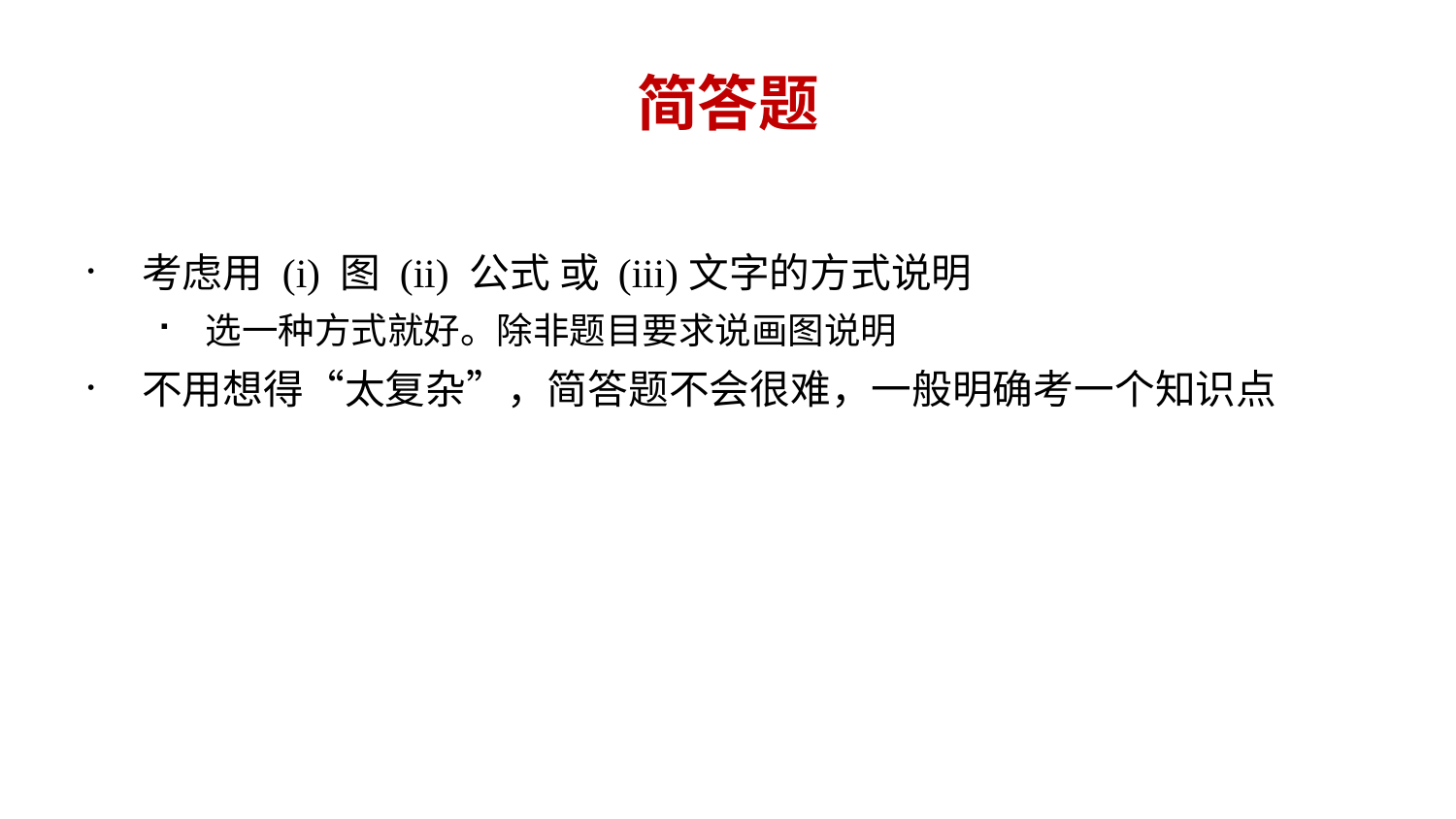

# 简答题

考虑用 (i) 图 (ii) 公式 或 (iii)文字的方式说明
选一种方式就好。除非题目要求说画图说明
不用想得“太复杂”，简答题不会很难，一般明确考一个知识点